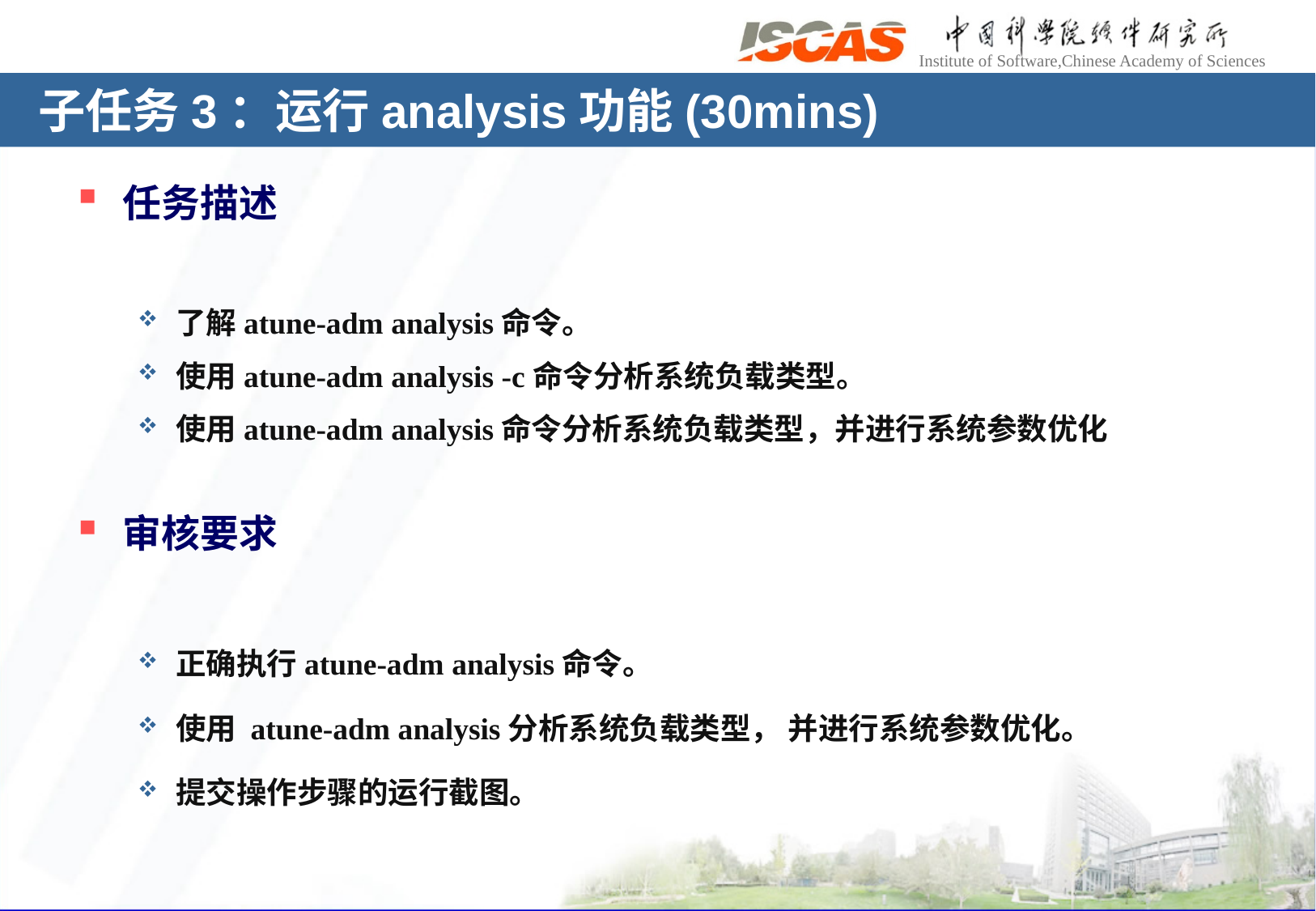

# 子任务3：运行analysis功能(30mins)
任务描述

了解atune-adm analysis命令。
使用atune-adm analysis -c命令分析系统负载类型。
使用atune-adm analysis命令分析系统负载类型，并进行系统参数优化

审核要求

正确执行atune-adm analysis命令。
使用 atune-adm analysis分析系统负载类型， 并进行系统参数优化。
提交操作步骤的运行截图。